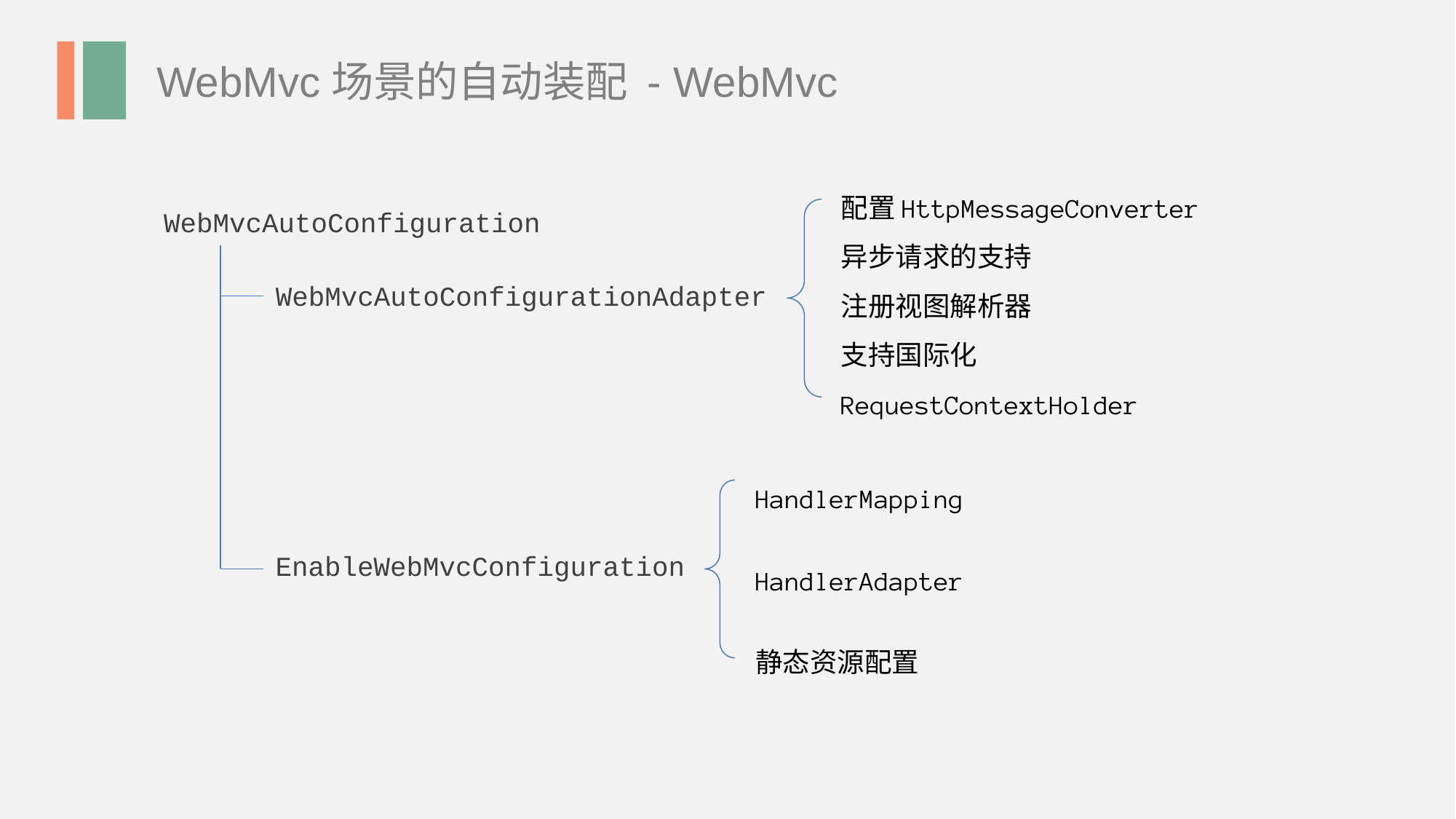

WebMvc场景的自动装配 - WebMvc
配置HttpMessageConverter
异步请求的支持
注册视图解析器
支持国际化
RequestContextHolder
WebMvcAutoConfiguration

WebMvcAutoConfigurationAdapter
HandlerMapping
HandlerAdapter
静态资源配置

EnableWebMvcConfiguration